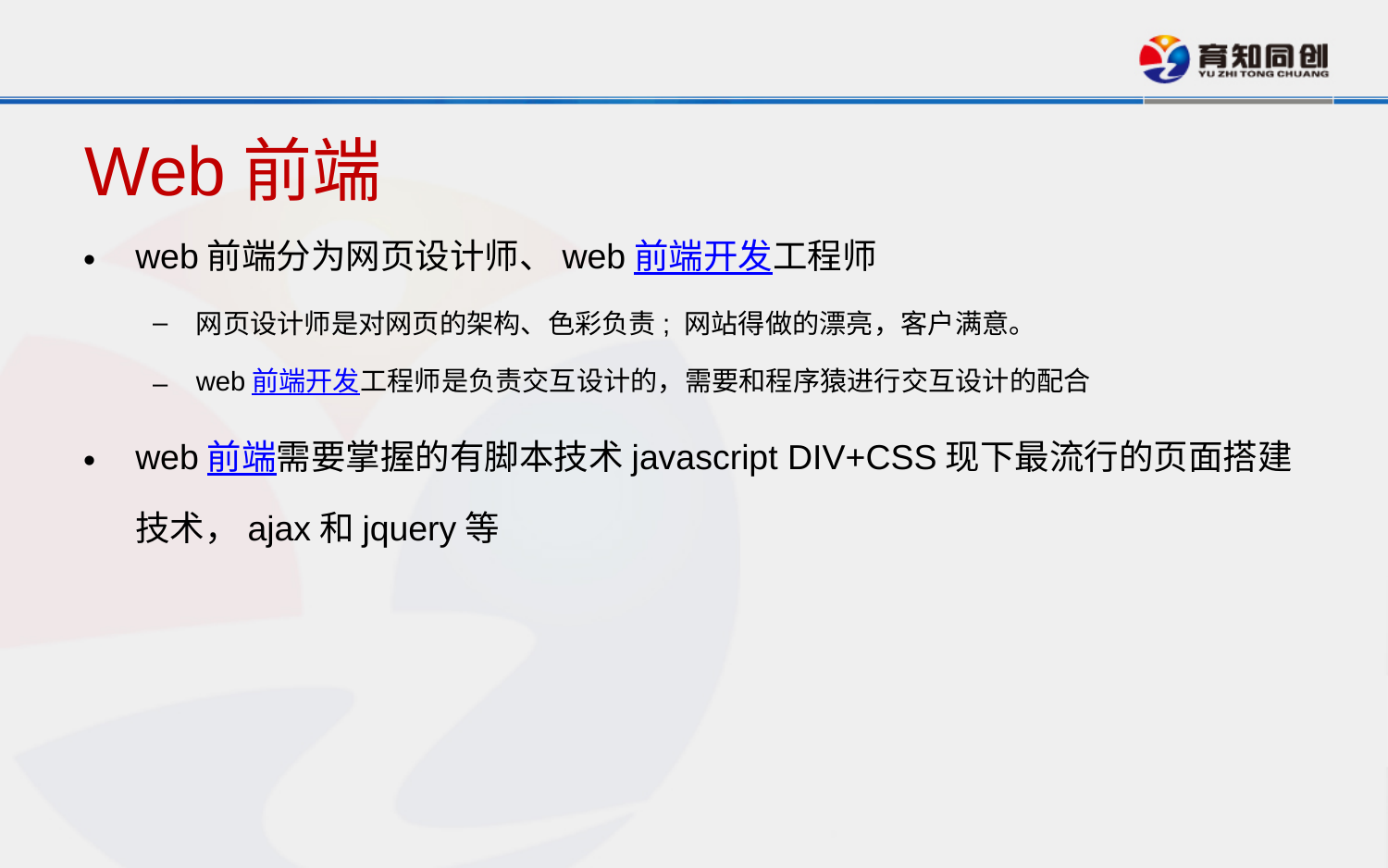

# Web前端
web前端分为网页设计师、web前端开发工程师
网页设计师是对网页的架构、色彩负责; 网站得做的漂亮，客户满意。
web前端开发工程师是负责交互设计的，需要和程序猿进行交互设计的配合
web前端需要掌握的有脚本技术javascript DIV+CSS现下最流行的页面搭建技术，ajax和jquery等